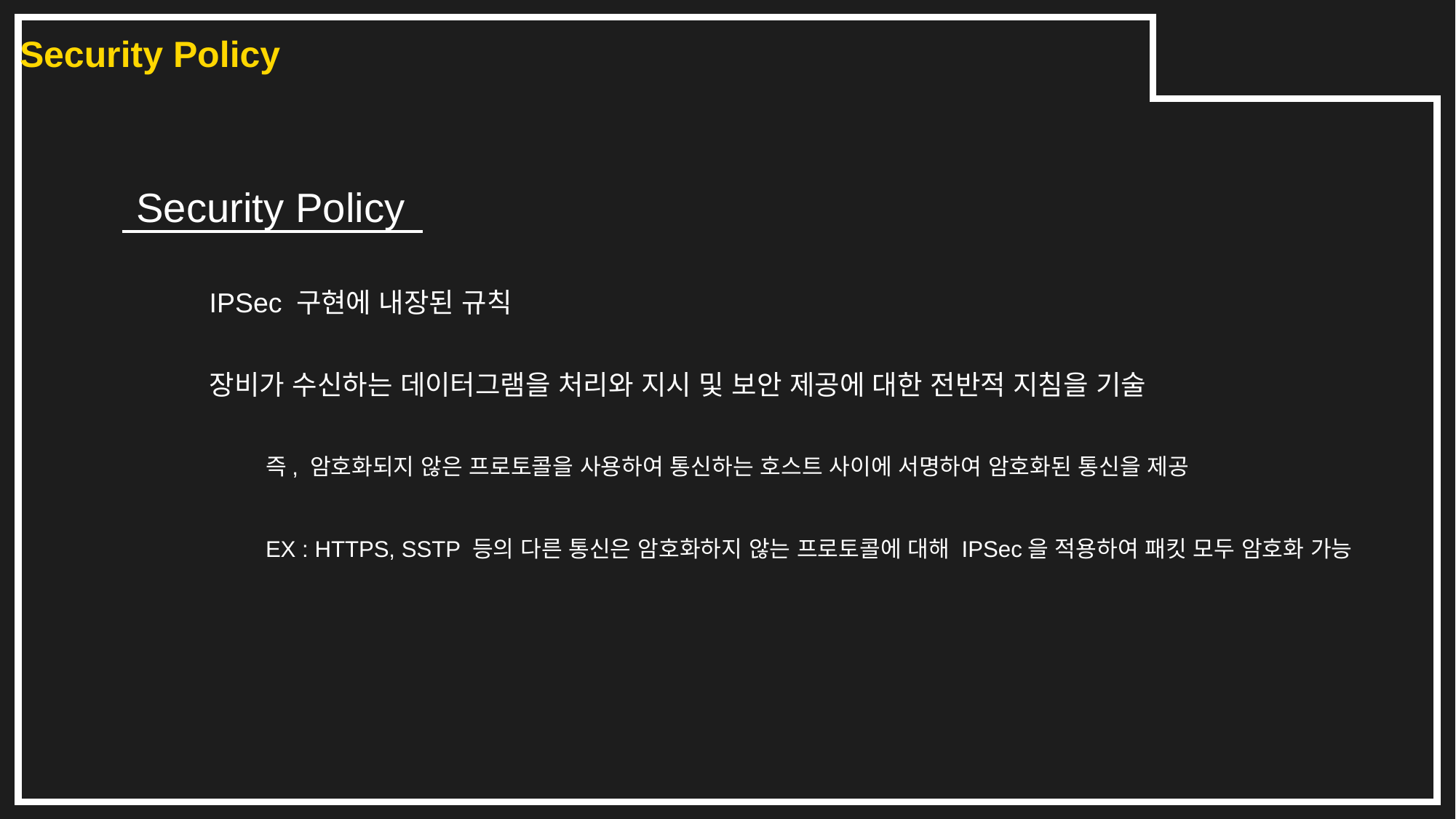

Security Policy
Security Policy
IPSec 구현에 내장된 규칙
장비가 수신하는 데이터그램을 처리와 지시 및 보안 제공에 대한 전반적 지침을 기술
즉, 암호화되지 않은 프로토콜을 사용하여 통신하는 호스트 사이에 서명하여 암호화된 통신을 제공
EX : HTTPS, SSTP 등의 다른 통신은 암호화하지 않는 프로토콜에 대해 IPSec을 적용하여 패킷 모두 암호화 가능